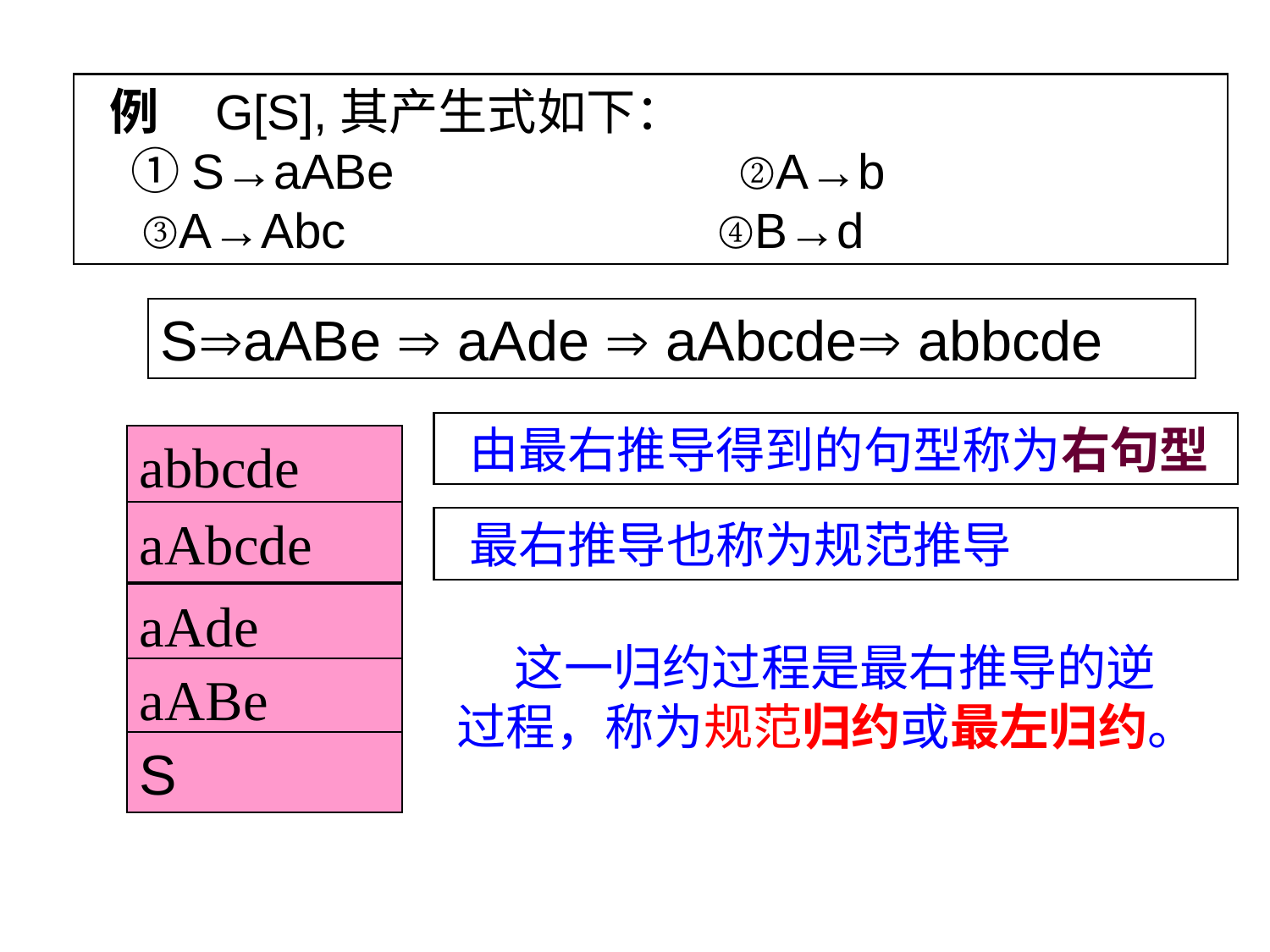

例    G[S],其产生式如下：
    ①S→aABe                         ②A→b
    ③A→Abc                           ④B→d

S⇒aABe ⇒ aAde ⇒ aAbcde⇒ abbcde
 由最右推导得到的句型称为右句型
abbcde
aAbcde
aAde
aABe
S
 最右推导也称为规范推导
     这一归约过程是最右推导的逆过程，称为规范归约或最左归约。